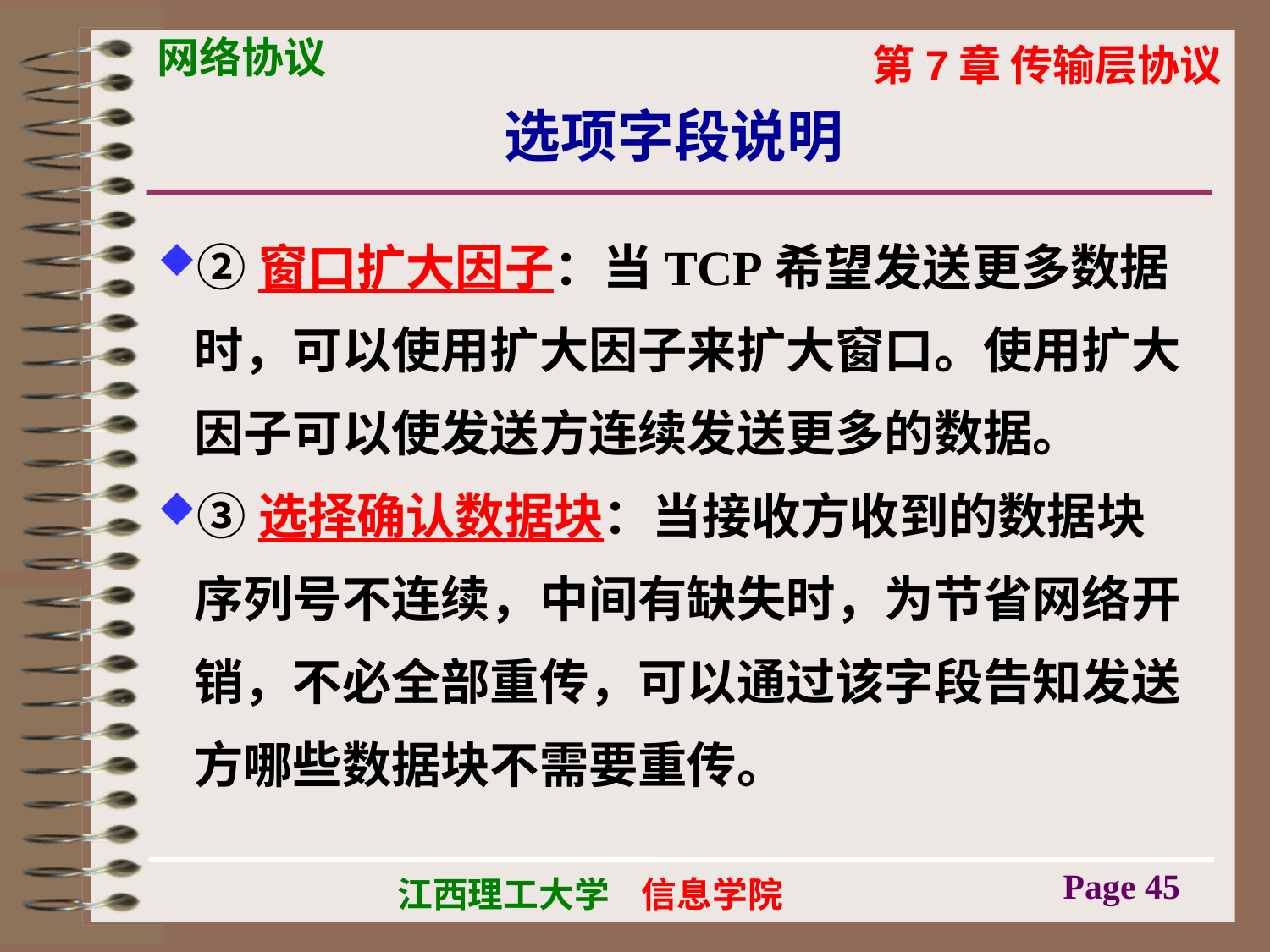

# 选项字段说明
②窗口扩大因子：当TCP希望发送更多数据时，可以使用扩大因子来扩大窗口。使用扩大因子可以使发送方连续发送更多的数据。
③选择确认数据块：当接收方收到的数据块序列号不连续，中间有缺失时，为节省网络开销，不必全部重传，可以通过该字段告知发送方哪些数据块不需要重传。
Page 45